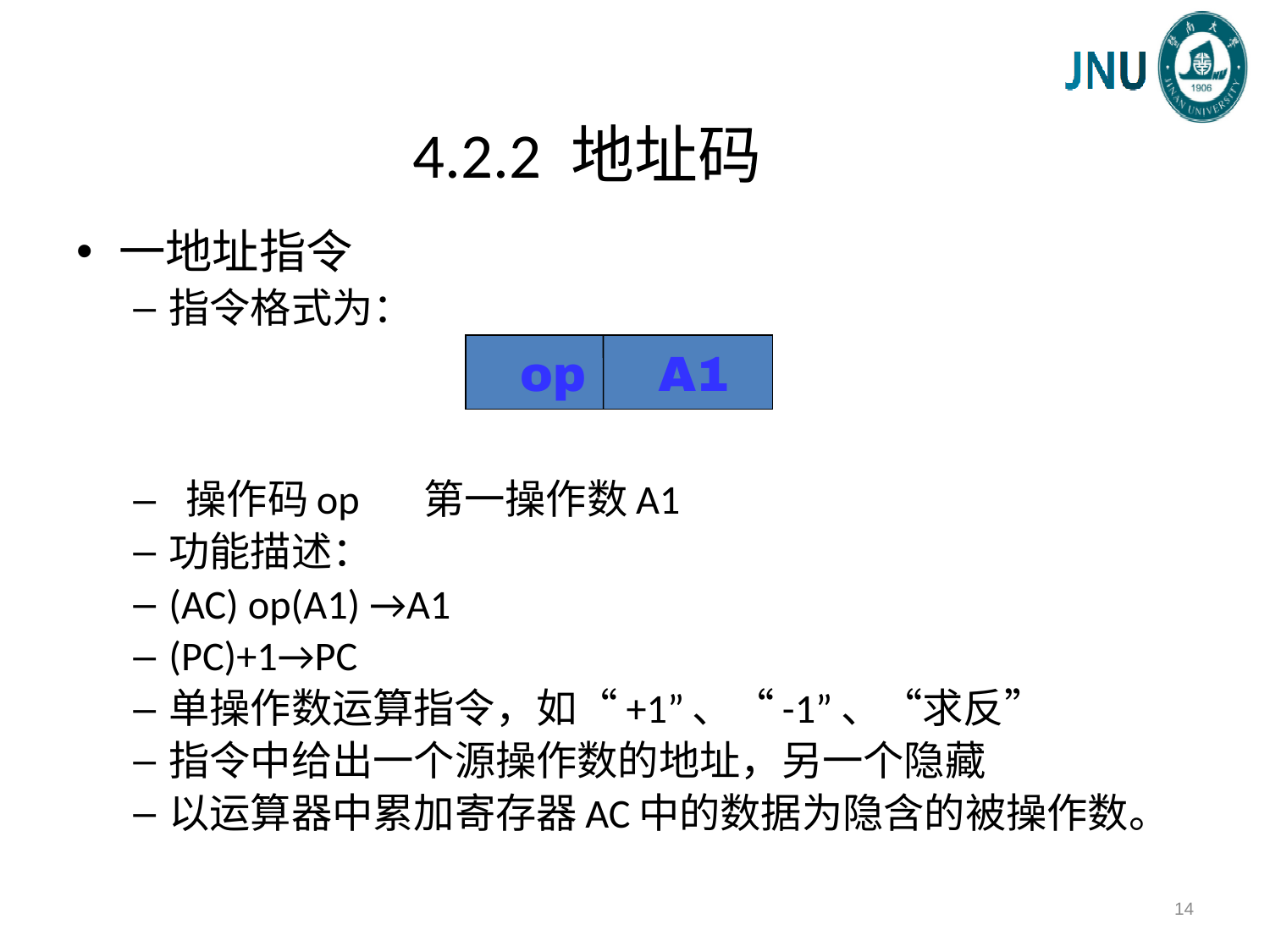

# 4.2.2 地址码
一地址指令
指令格式为：

 操作码op      第一操作数A1
功能描述：
(AC) op(A1) →A1
(PC)+1→PC
单操作数运算指令，如“+1”、“-1”、“求反”
指令中给出一个源操作数的地址，另一个隐藏
以运算器中累加寄存器AC中的数据为隐含的被操作数。

op

A1
14